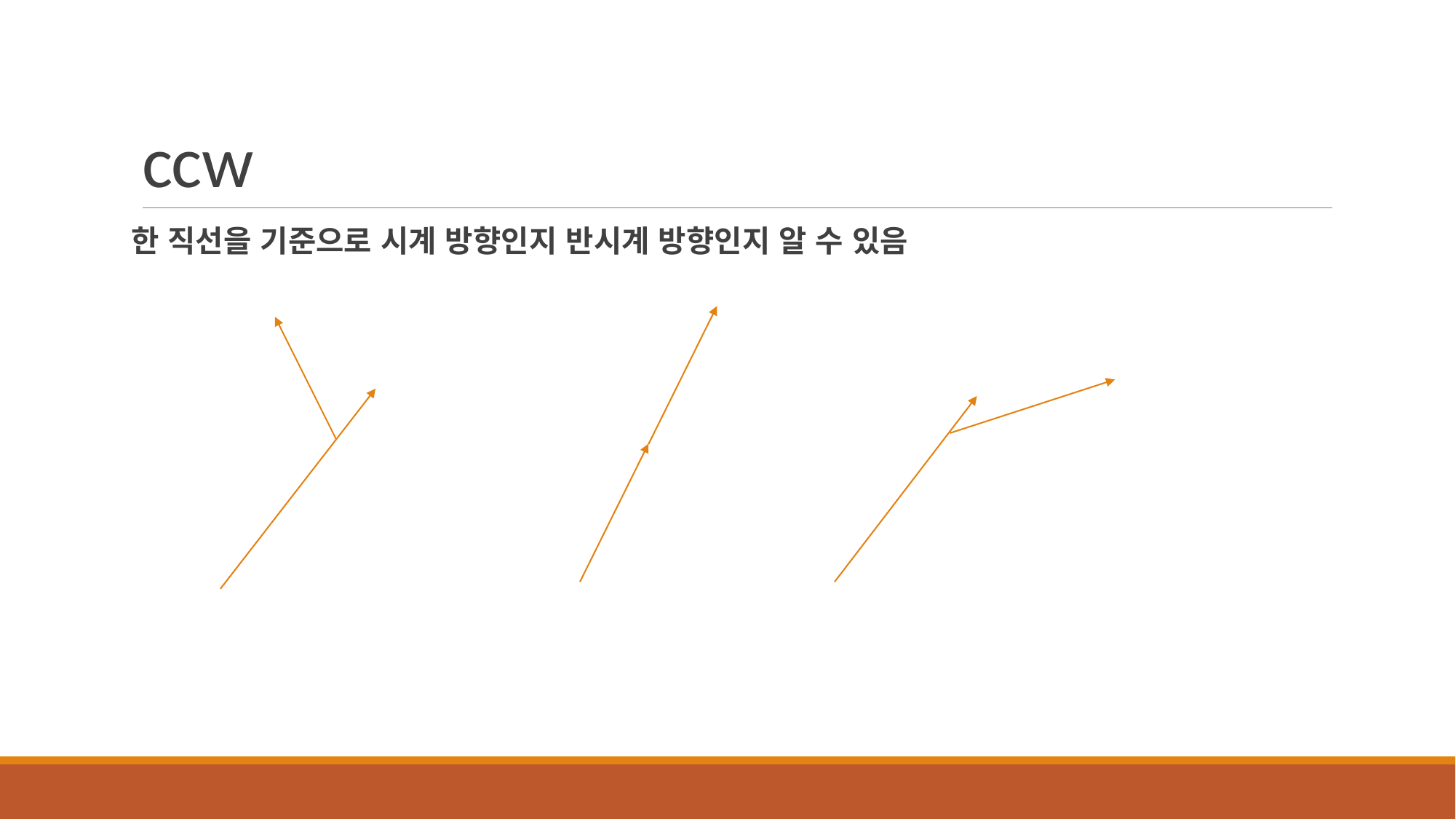

# ccw
한 직선을 기준으로 시계 방향인지 반시계 방향인지 알 수 있음